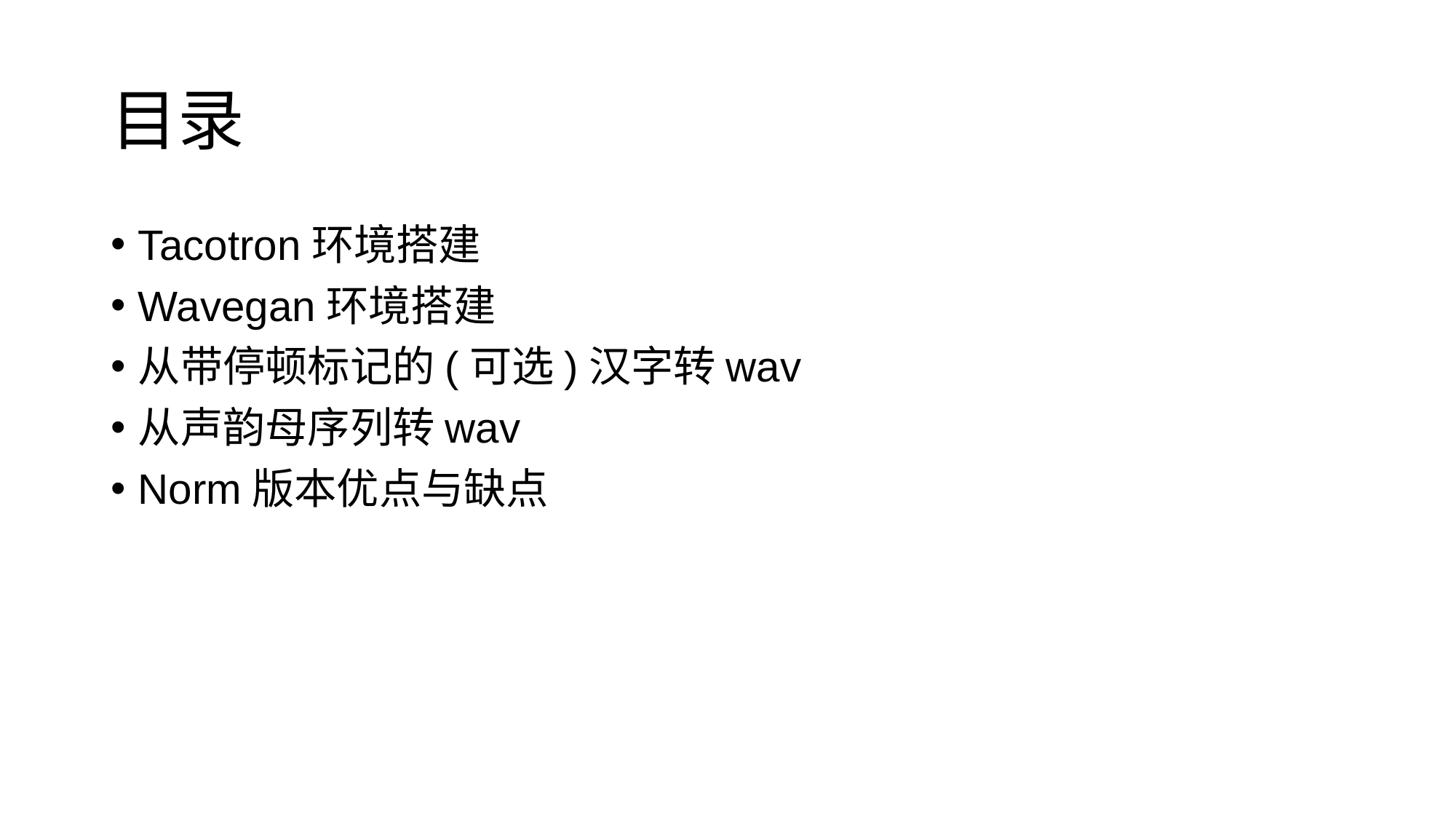

# 目录
Tacotron环境搭建
Wavegan环境搭建
从带停顿标记的(可选)汉字转wav
从声韵母序列转wav
Norm版本优点与缺点